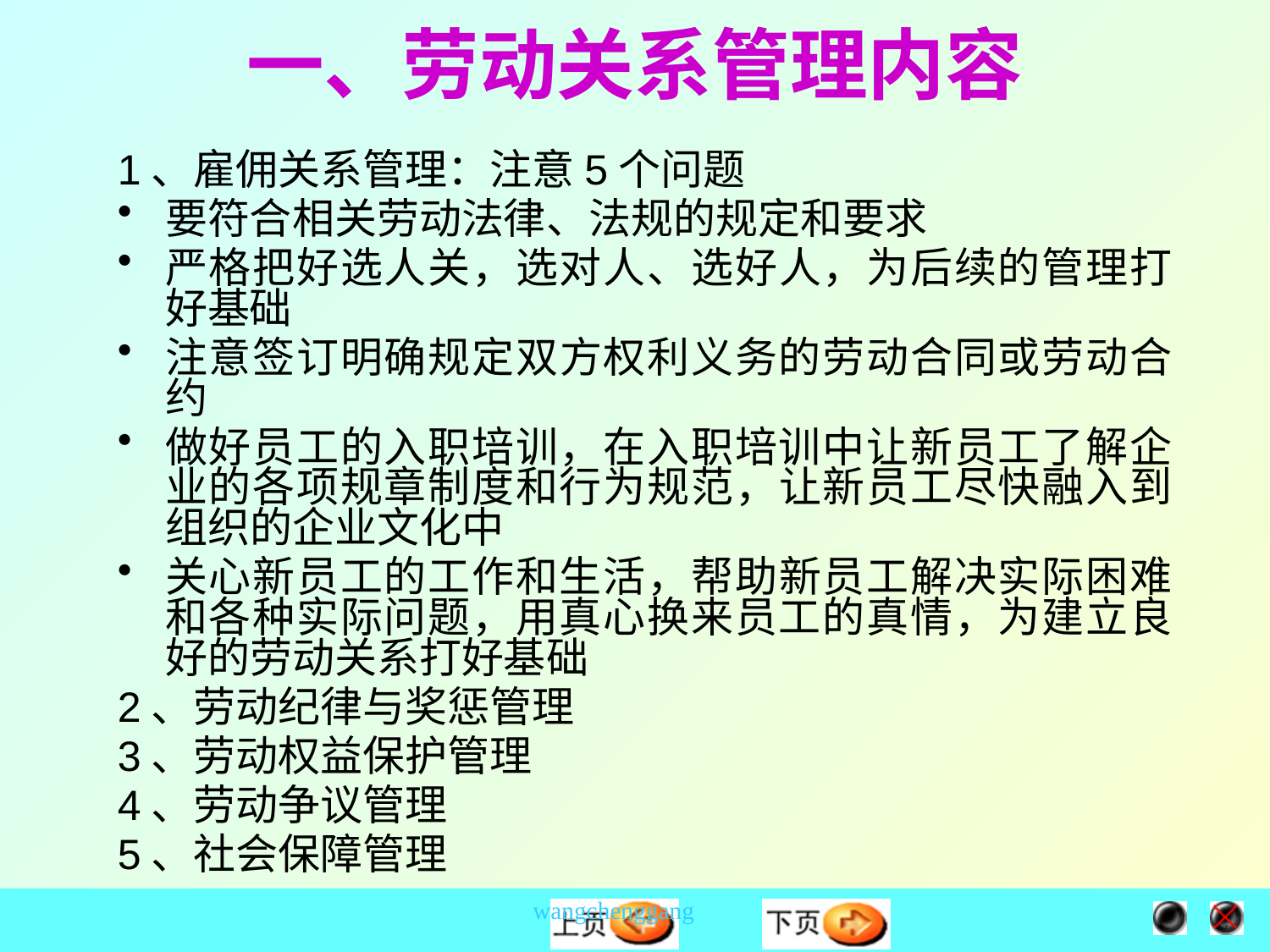

# 一、劳动关系管理内容
1、雇佣关系管理：注意5个问题
要符合相关劳动法律、法规的规定和要求
严格把好选人关，选对人、选好人，为后续的管理打好基础
注意签订明确规定双方权利义务的劳动合同或劳动合约
做好员工的入职培训，在入职培训中让新员工了解企业的各项规章制度和行为规范，让新员工尽快融入到组织的企业文化中
关心新员工的工作和生活，帮助新员工解决实际困难和各种实际问题，用真心换来员工的真情，为建立良好的劳动关系打好基础
2、劳动纪律与奖惩管理
3、劳动权益保护管理
4、劳动争议管理
5、社会保障管理
wangchenggang